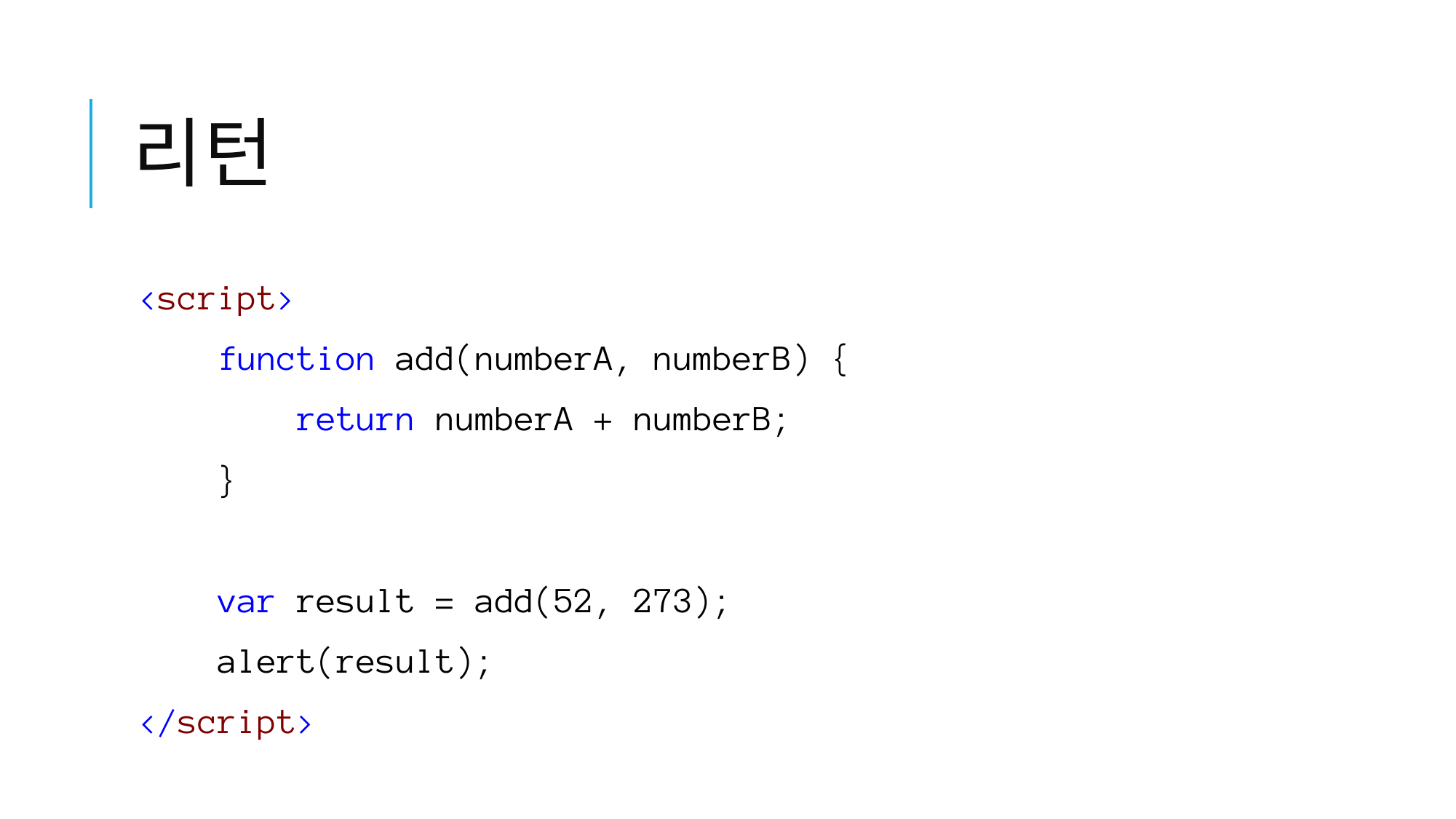

# 리턴
<script>
    function add(numberA, numberB) {
        return numberA + numberB;
    }

    var result = add(52, 273);
    alert(result);
</script>